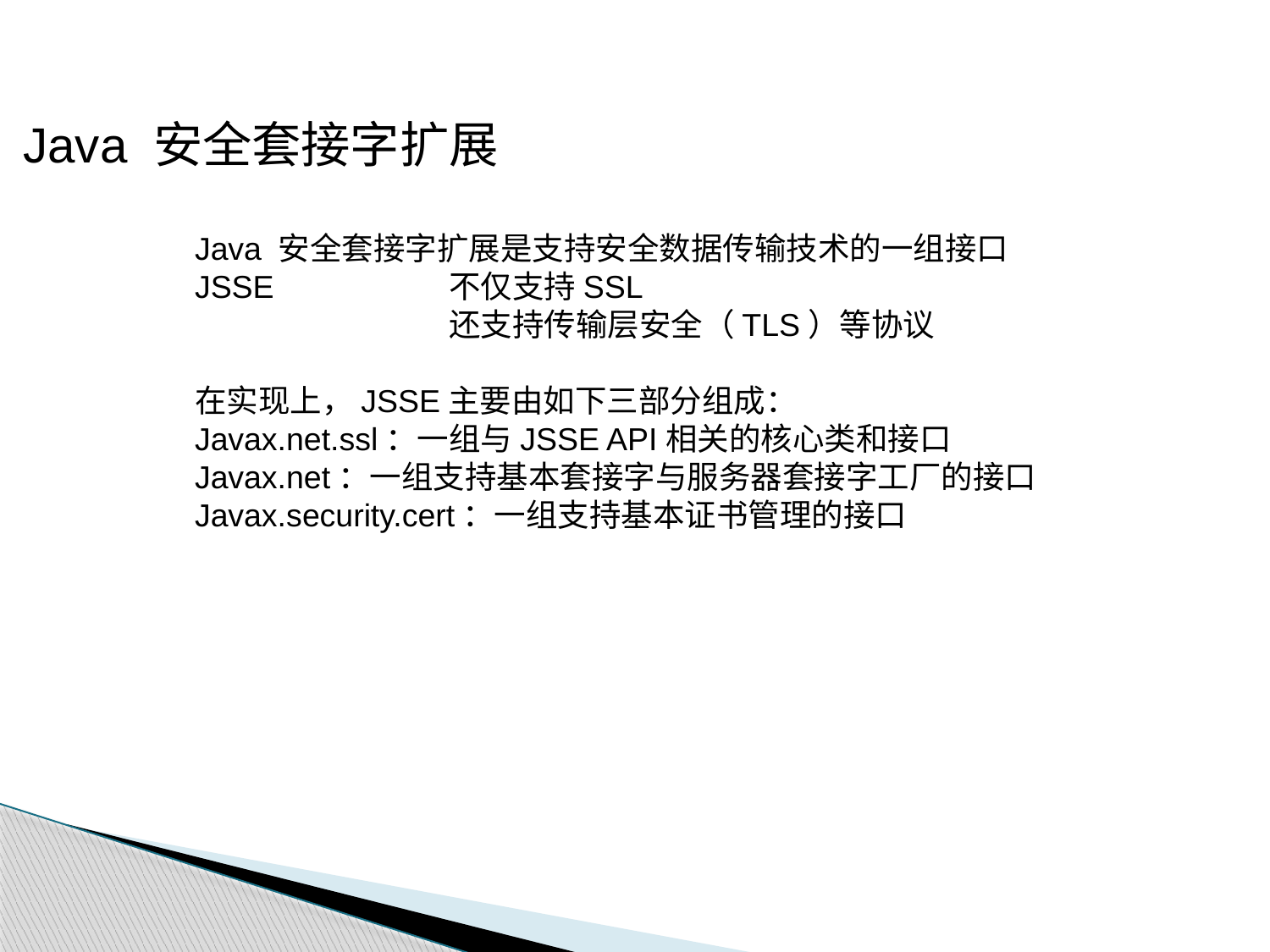

Java 安全套接字扩展
Java 安全套接字扩展是支持安全数据传输技术的一组接口
JSSE		不仅支持SSL
		还支持传输层安全（TLS）等协议

在实现上，JSSE主要由如下三部分组成：
Javax.net.ssl：一组与JSSE API相关的核心类和接口
Javax.net：一组支持基本套接字与服务器套接字工厂的接口
Javax.security.cert：一组支持基本证书管理的接口